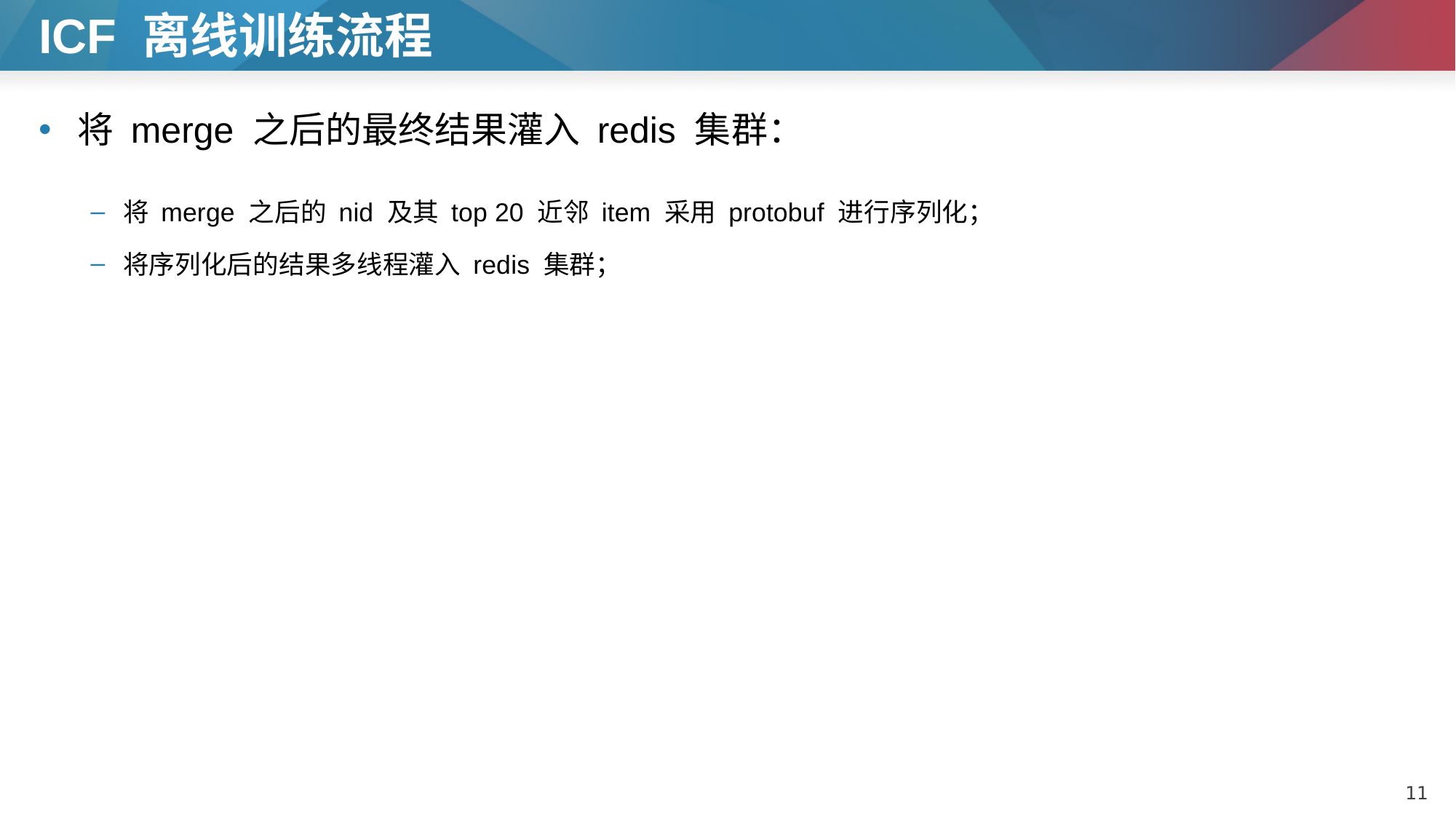

# ICF 离线训练流程
将 merge 之后的最终结果灌入 redis 集群：

将 merge 之后的 nid 及其 top 20 近邻 item 采用 protobuf 进行序列化；
将序列化后的结果多线程灌入 redis 集群；